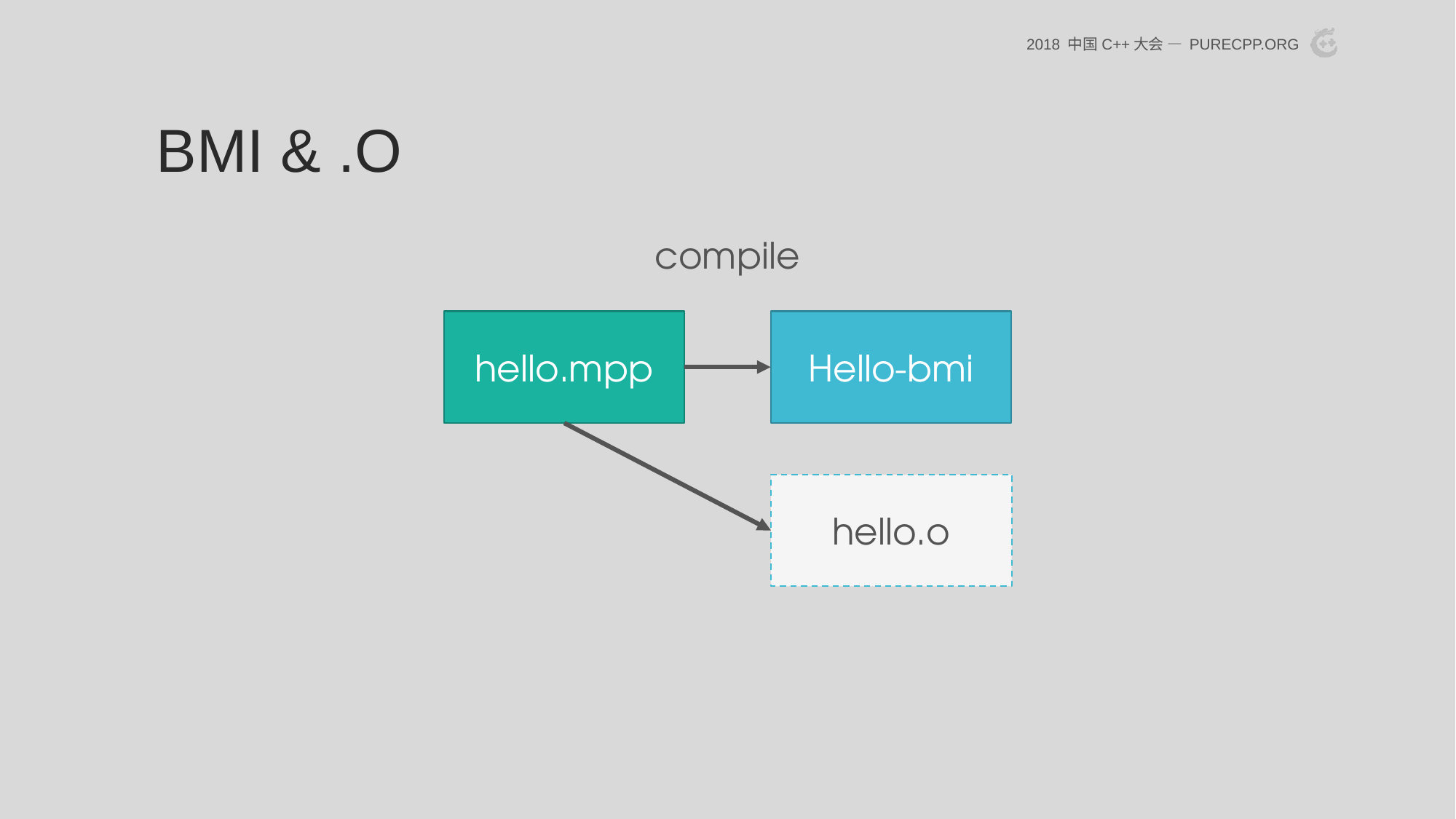

# BMI & .o
2018 中国C++大会 — purecpp.org
compile
hello.mpp
Hello-bmi
hello.o